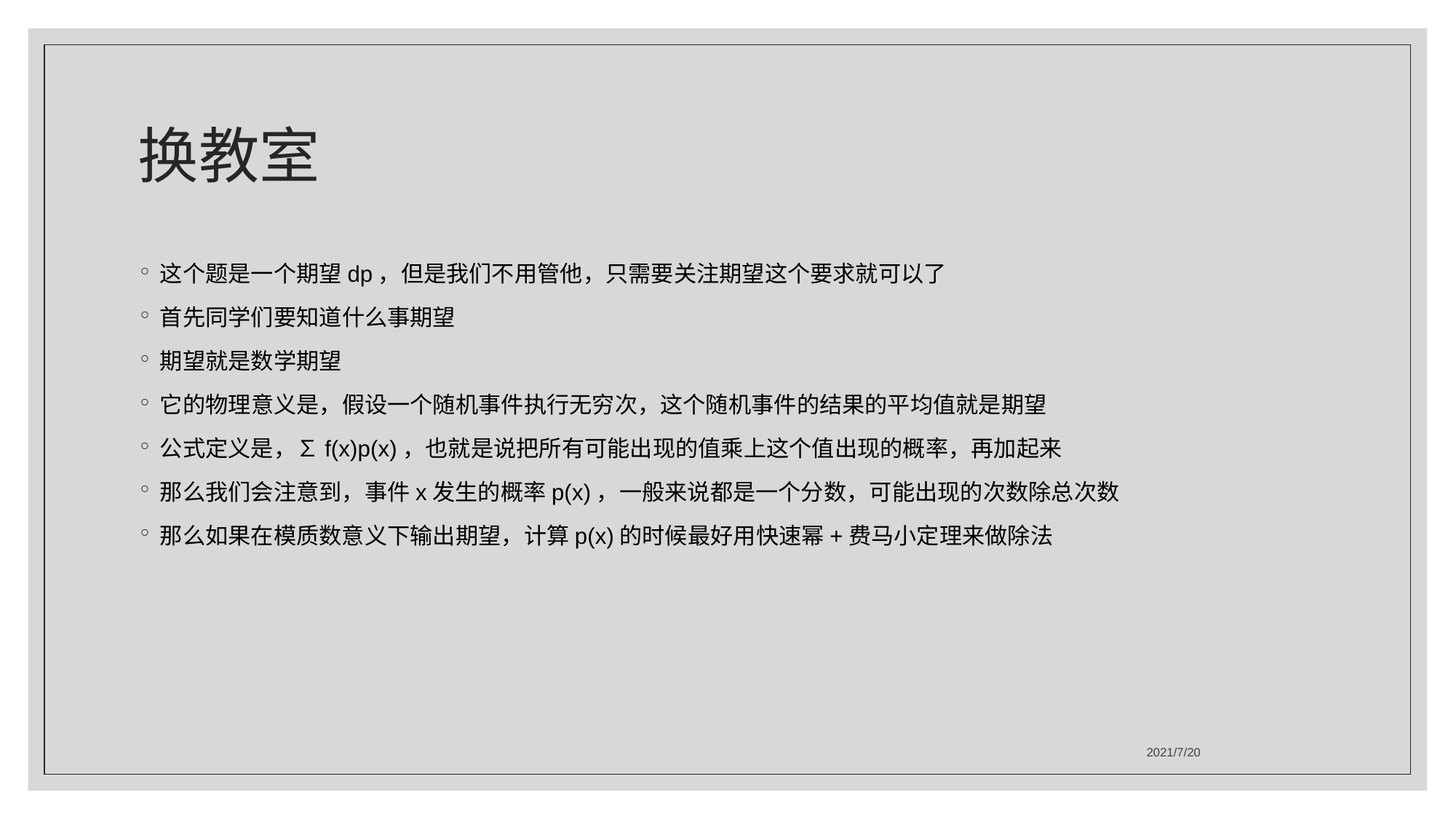

# 换教室
这个题是一个期望dp，但是我们不用管他，只需要关注期望这个要求就可以了
首先同学们要知道什么事期望
期望就是数学期望
它的物理意义是，假设一个随机事件执行无穷次，这个随机事件的结果的平均值就是期望
公式定义是，∑f(x)p(x)，也就是说把所有可能出现的值乘上这个值出现的概率，再加起来
那么我们会注意到，事件x发生的概率p(x)，一般来说都是一个分数，可能出现的次数除总次数
那么如果在模质数意义下输出期望，计算p(x)的时候最好用快速幂+费马小定理来做除法
2021/7/20